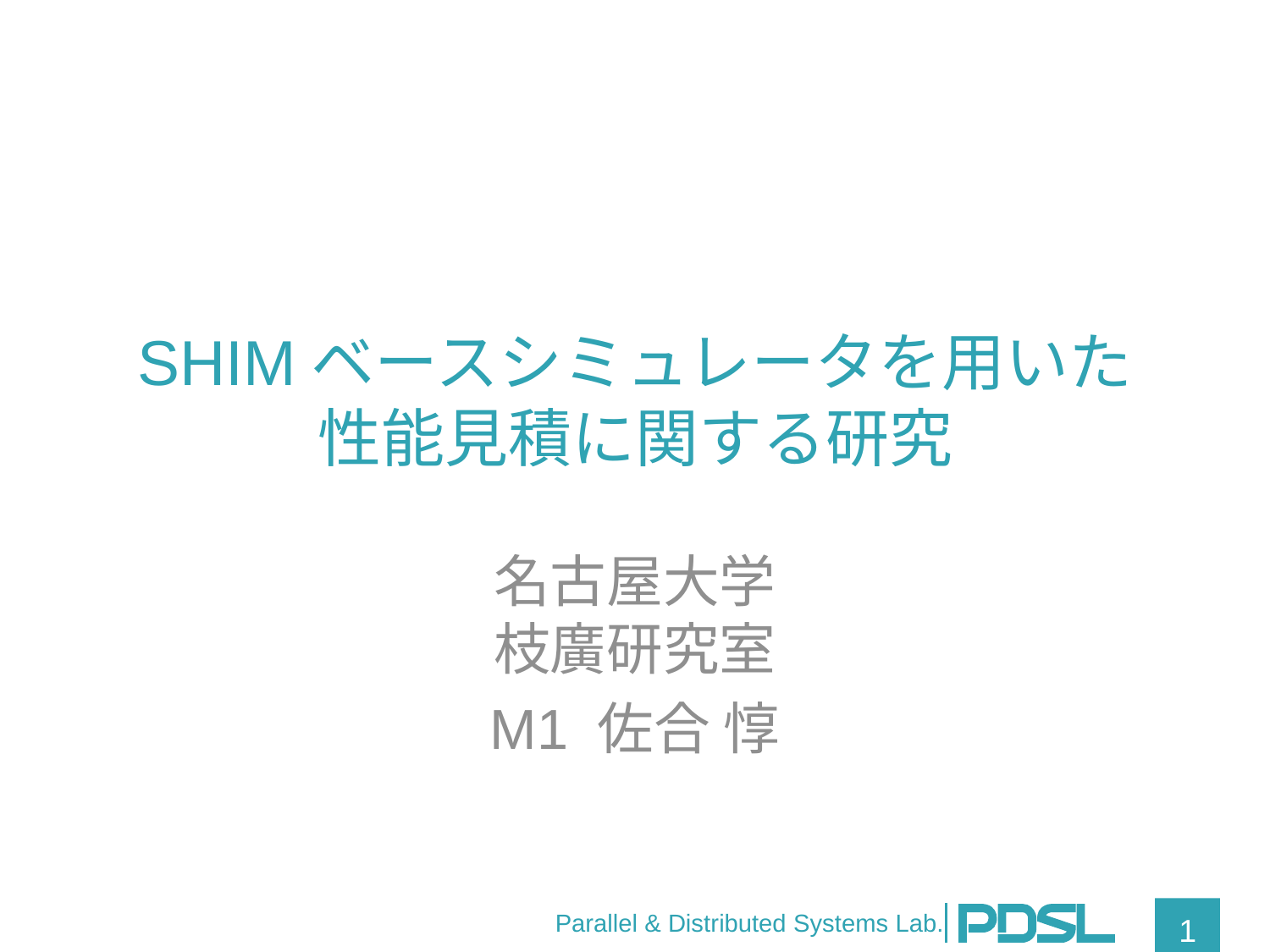

# SHIMベースシミュレータを用いた 性能見積に関する研究
名古屋大学
枝廣研究室
M1 佐合 惇